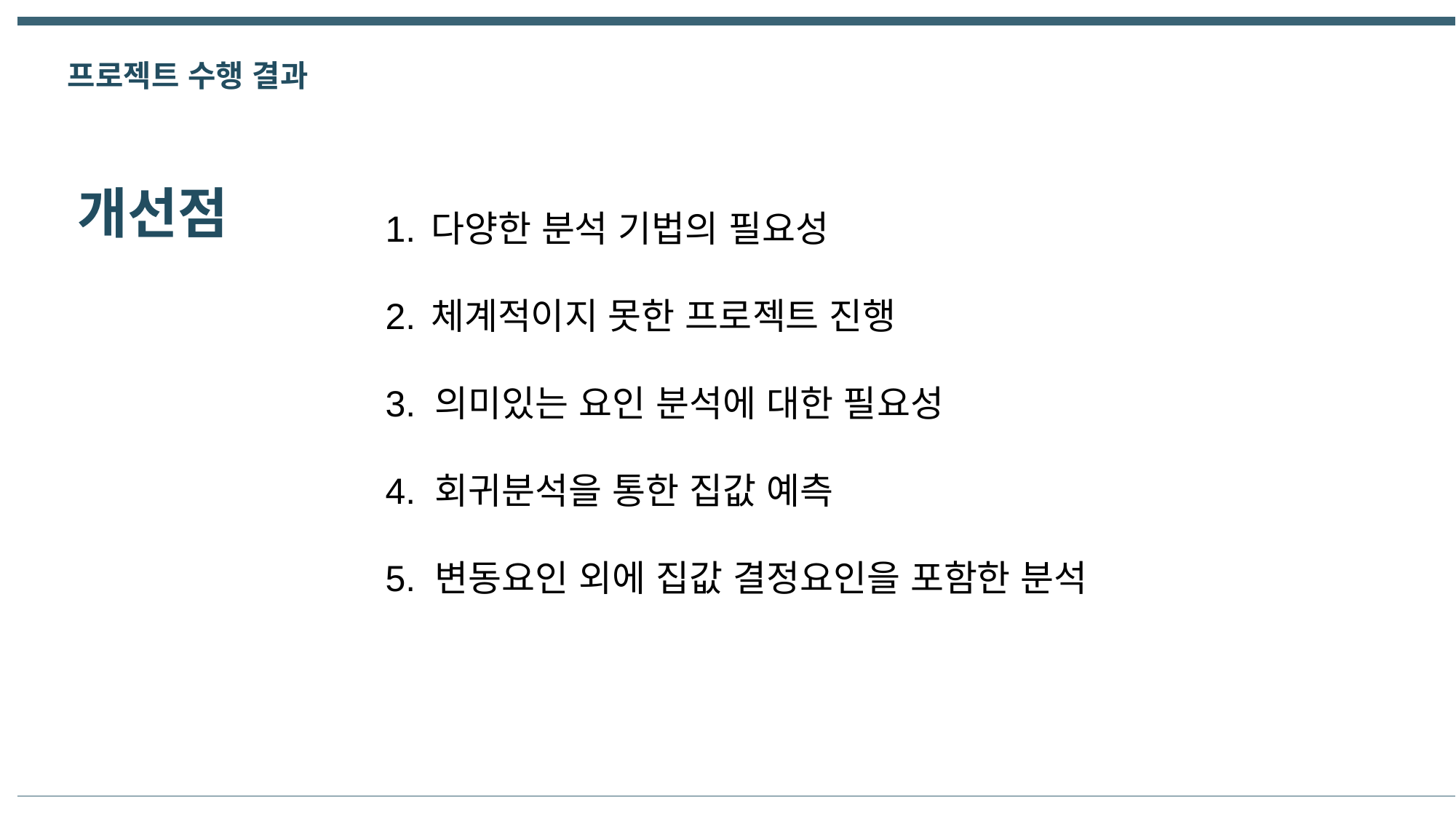

프로젝트 수행 결과
개선점
다양한 분석 기법의 필요성
체계적이지 못한 프로젝트 진행

3. 의미있는 요인 분석에 대한 필요성

4. 회귀분석을 통한 집값 예측

5. 변동요인 외에 집값 결정요인을 포함한 분석